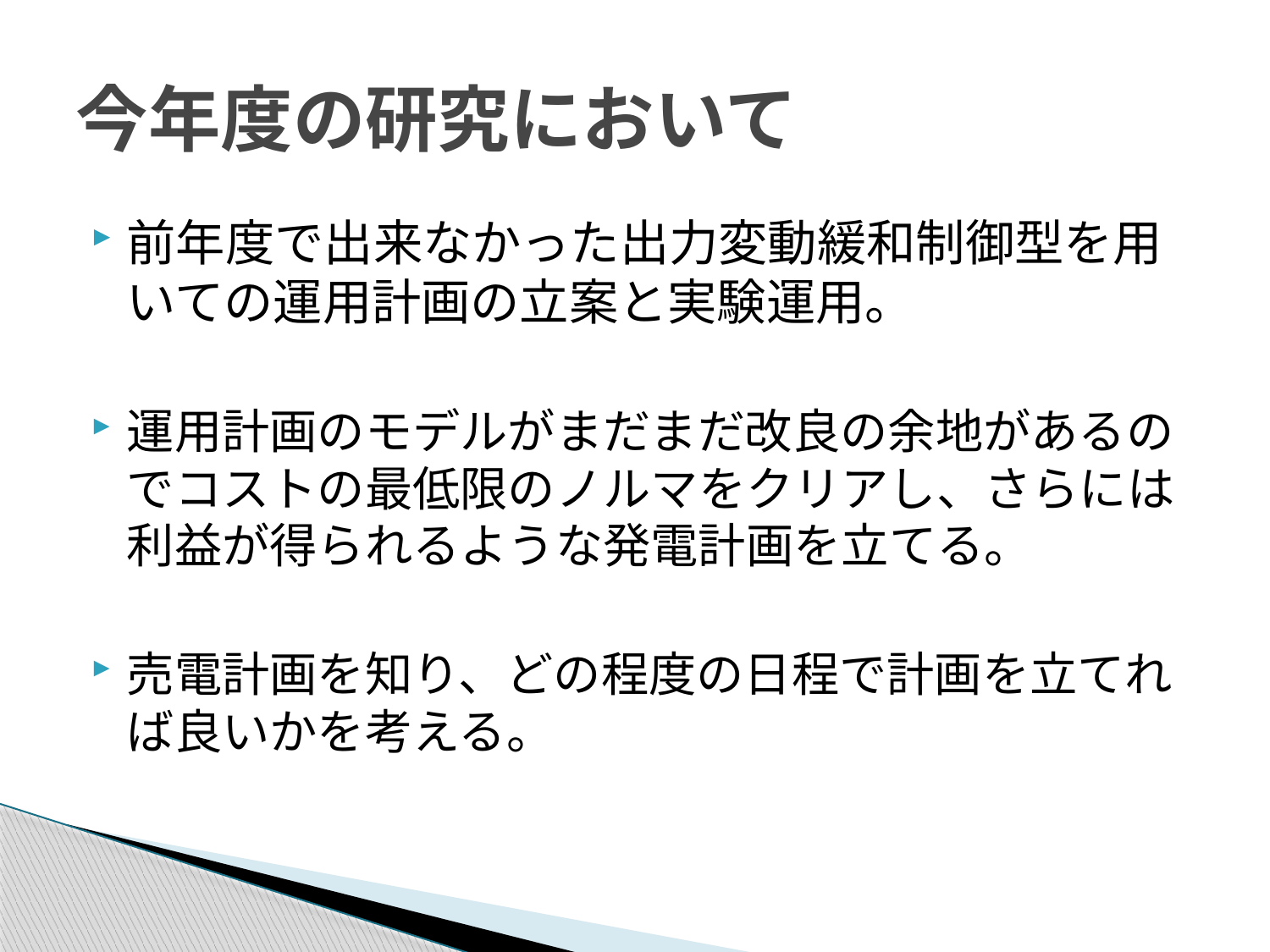

# 今年度の研究において
前年度で出来なかった出力変動緩和制御型を用いての運用計画の立案と実験運用。

運用計画のモデルがまだまだ改良の余地があるのでコストの最低限のノルマをクリアし、さらには利益が得られるような発電計画を立てる。

売電計画を知り、どの程度の日程で計画を立てれば良いかを考える。